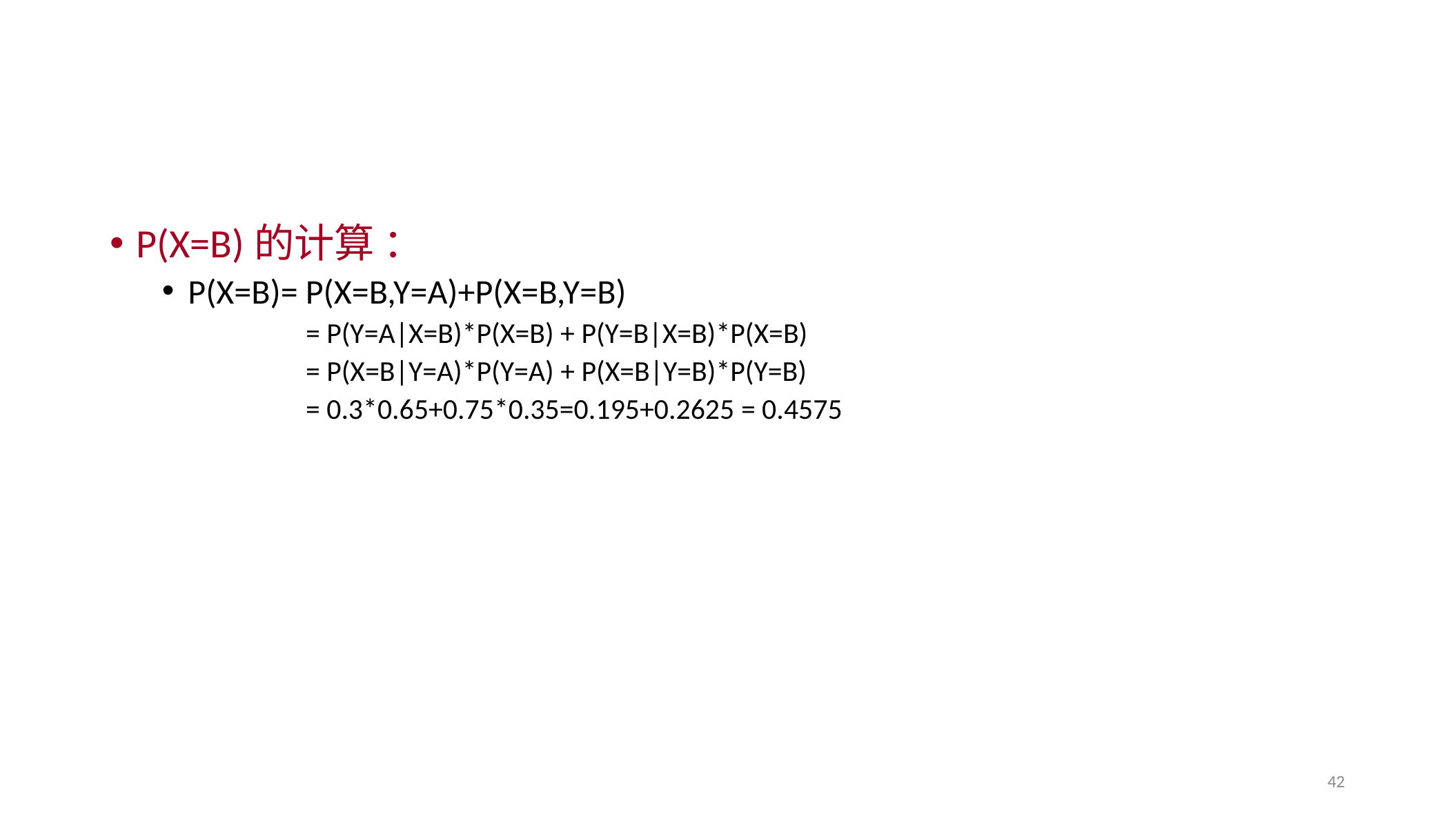

#
P(X=B)的计算 ：
P(X=B)= P(X=B,Y=A)+P(X=B,Y=B)
              = P(Y=A|X=B)*P(X=B) + P(Y=B|X=B)*P(X=B)
              = P(X=B|Y=A)*P(Y=A) + P(X=B|Y=B)*P(Y=B)
              = 0.3*0.65+0.75*0.35=0.195+0.2625 = 0.4575

42